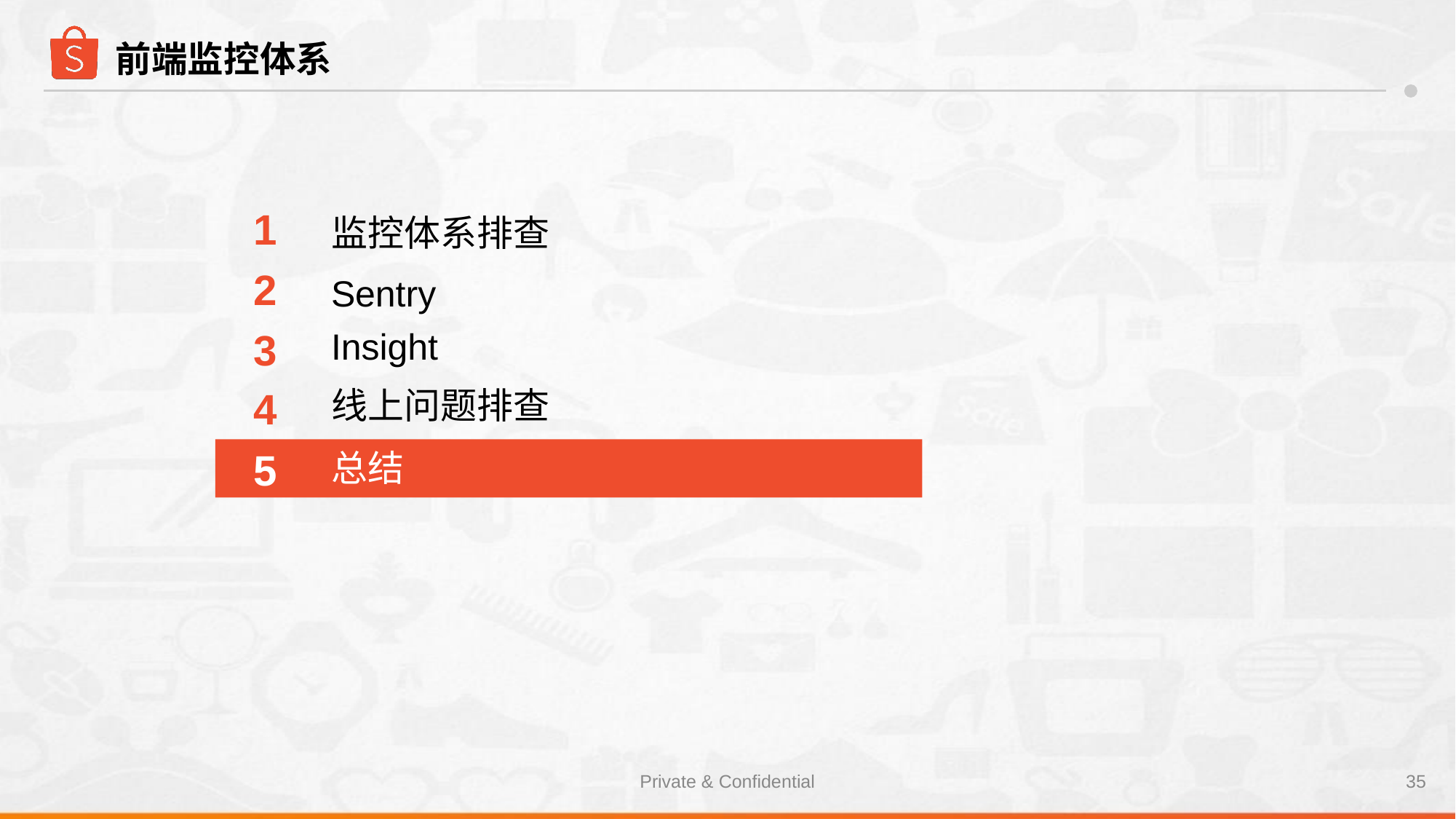

# 前端监控体系
1
监控体系排查
2
Sentry
3
Insight
线上问题排查
4
5

总结
Private & Confidential
35